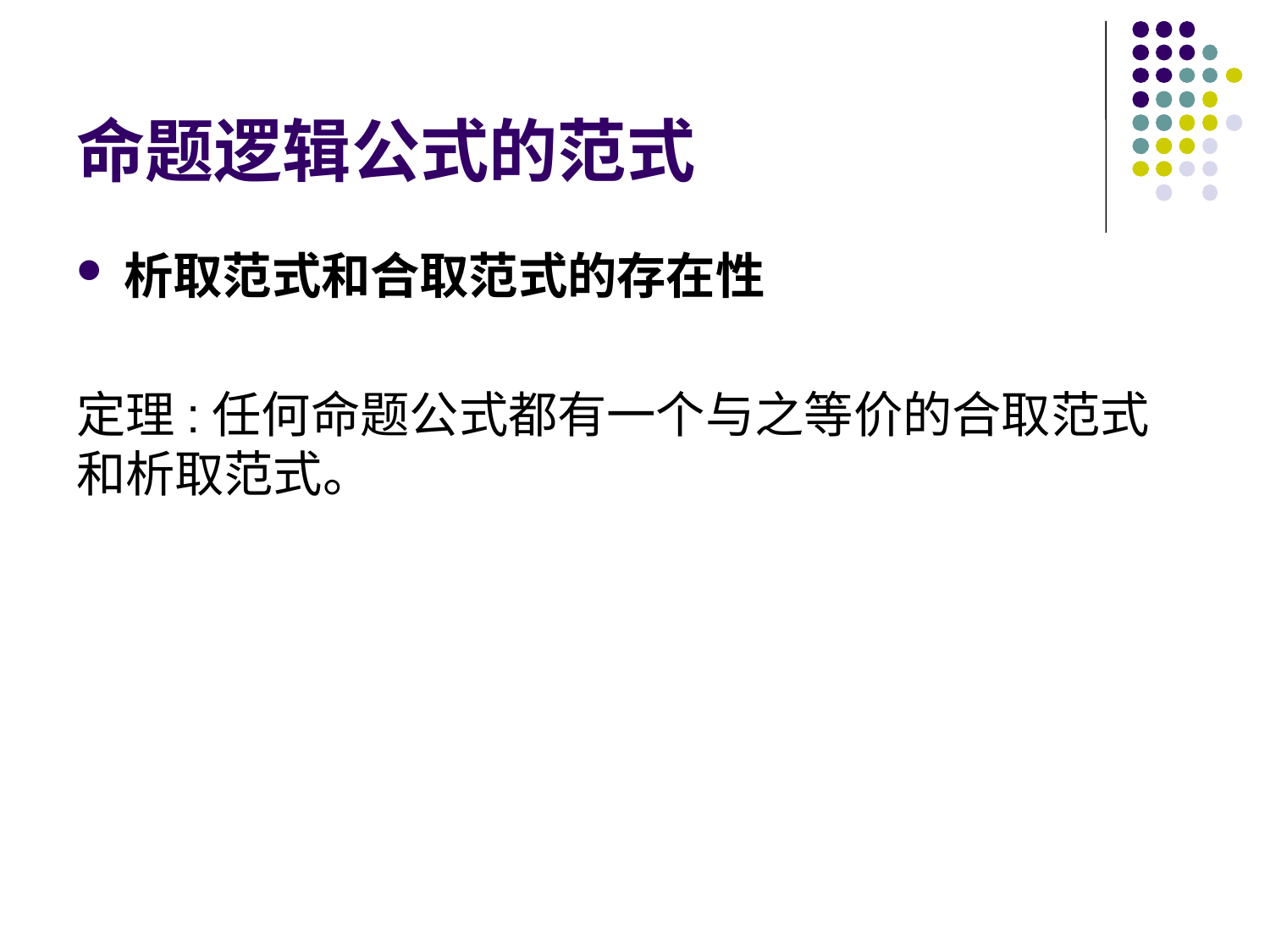

# 命题逻辑公式的范式
析取范式和合取范式的存在性

定理:任何命题公式都有一个与之等价的合取范式和析取范式。